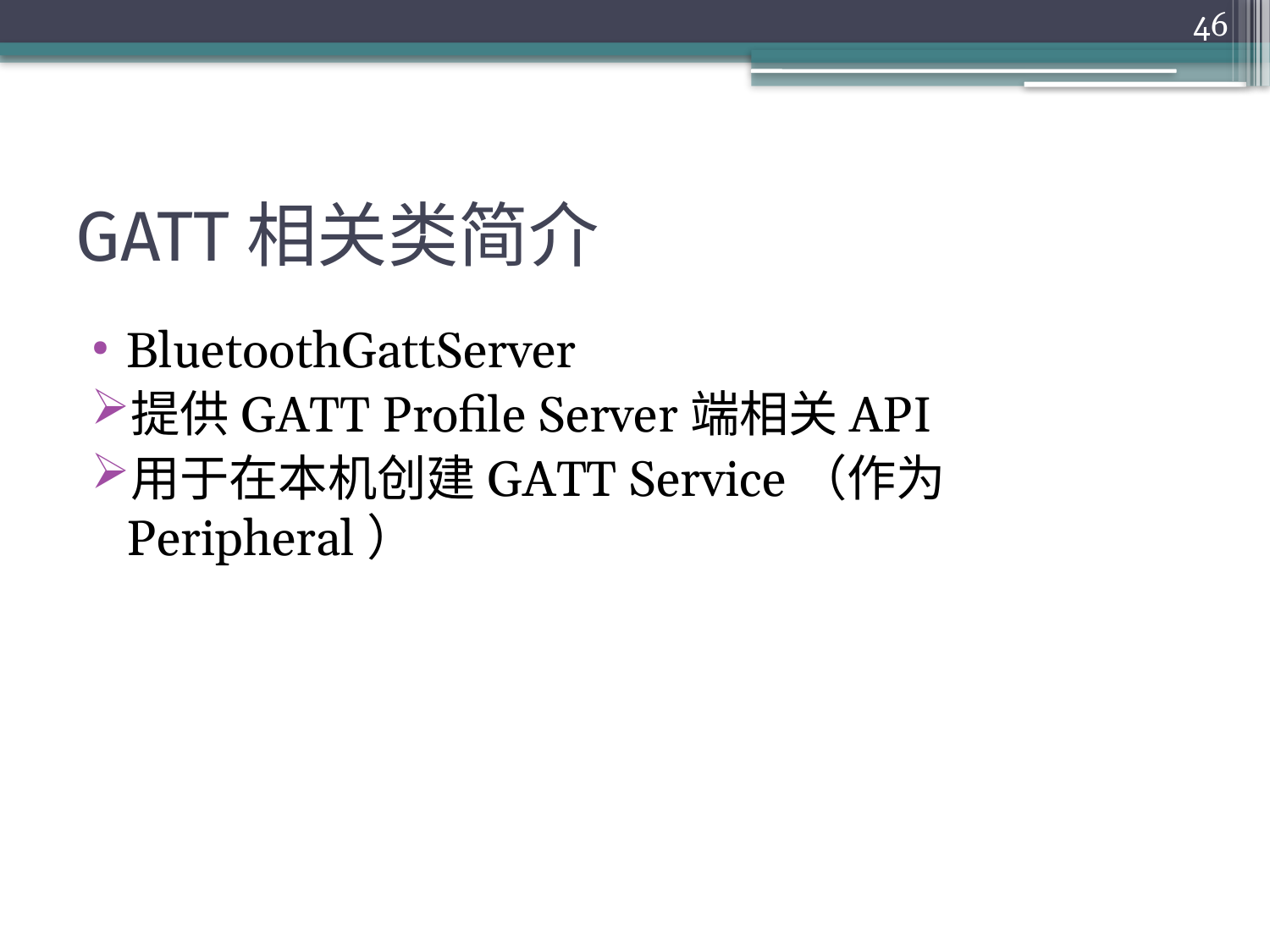

46
# GATT相关类简介
BluetoothGattServer
提供GATT Profile Server端相关API
用于在本机创建GATT Service（作为Peripheral）